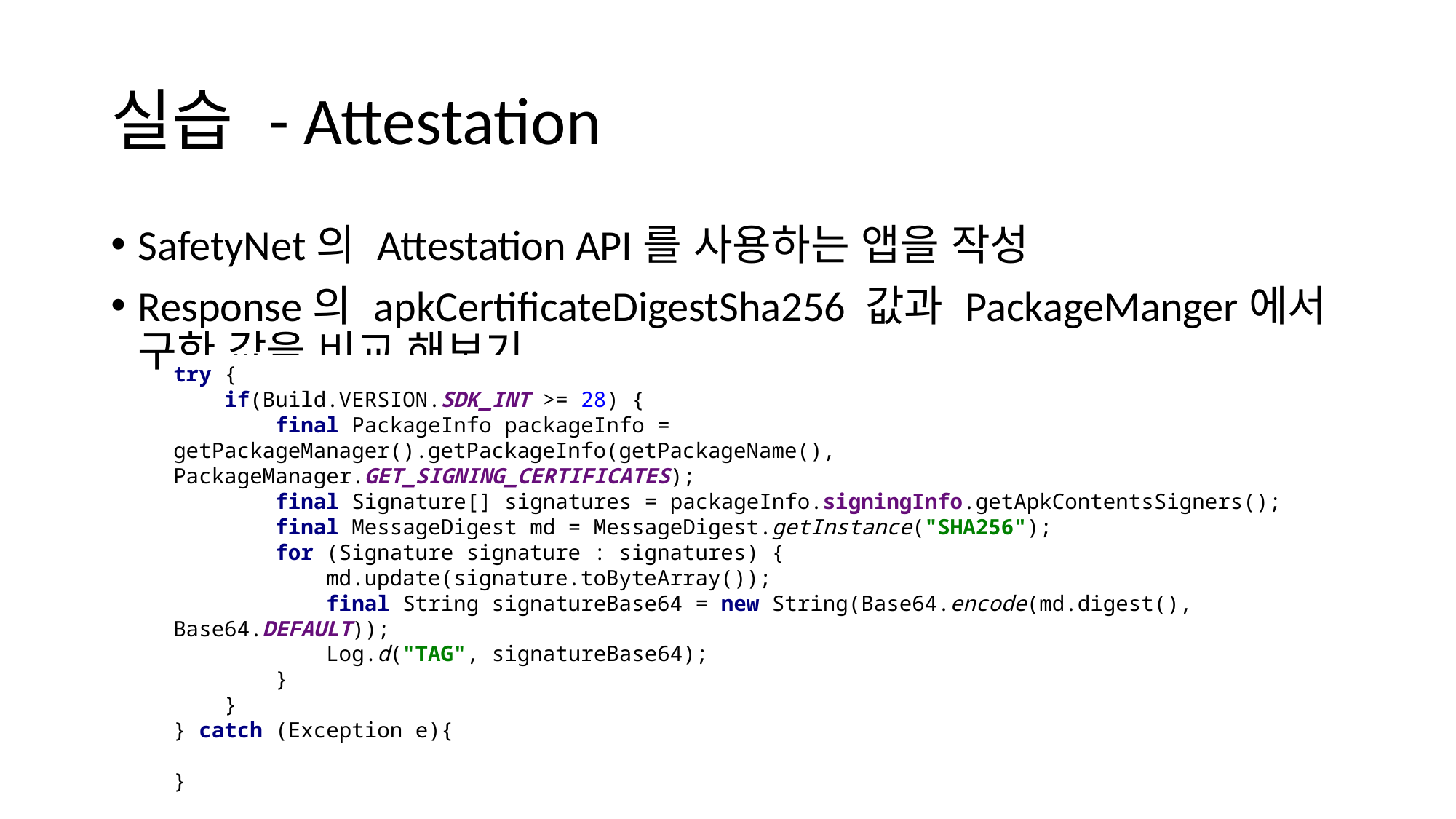

# 실습 - Attestation
SafetyNet의 Attestation API를 사용하는 앱을 작성
Response의 apkCertificateDigestSha256 값과 PackageManger에서 구한 값을 비교 해보기

try {
    if(Build.VERSION.SDK_INT >= 28) {
        final PackageInfo packageInfo = getPackageManager().getPackageInfo(getPackageName(), PackageManager.GET_SIGNING_CERTIFICATES);
        final Signature[] signatures = packageInfo.signingInfo.getApkContentsSigners();
        final MessageDigest md = MessageDigest.getInstance("SHA256");
        for (Signature signature : signatures) {
            md.update(signature.toByteArray());
            final String signatureBase64 = new String(Base64.encode(md.digest(), Base64.DEFAULT));
            Log.d("TAG", signatureBase64);
        }
    }
} catch (Exception e){
}